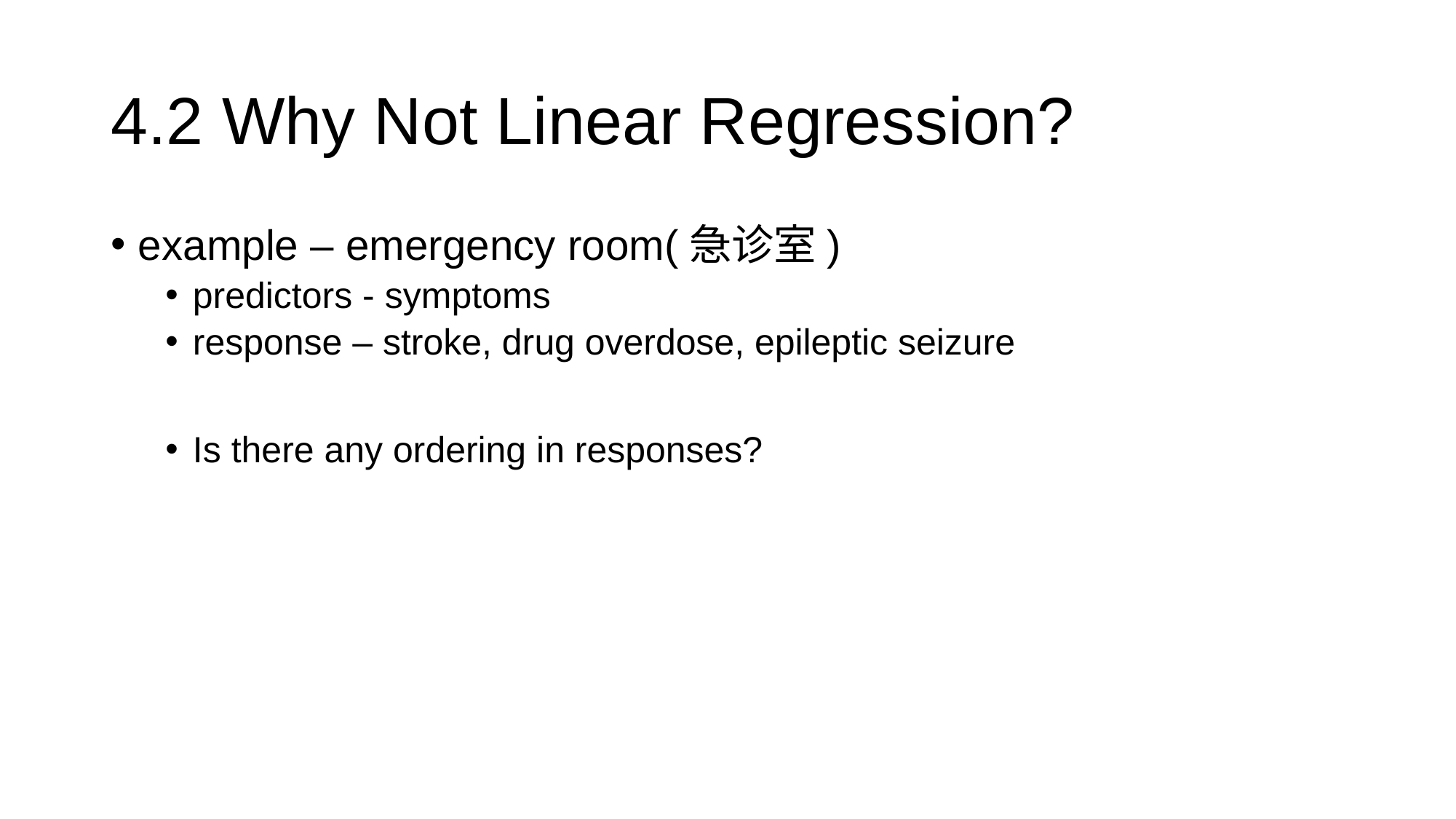

# 4.2 Why Not Linear Regression?
example – emergency room(急诊室)
predictors - symptoms
response – stroke, drug overdose, epileptic seizure

Is there any ordering in responses?